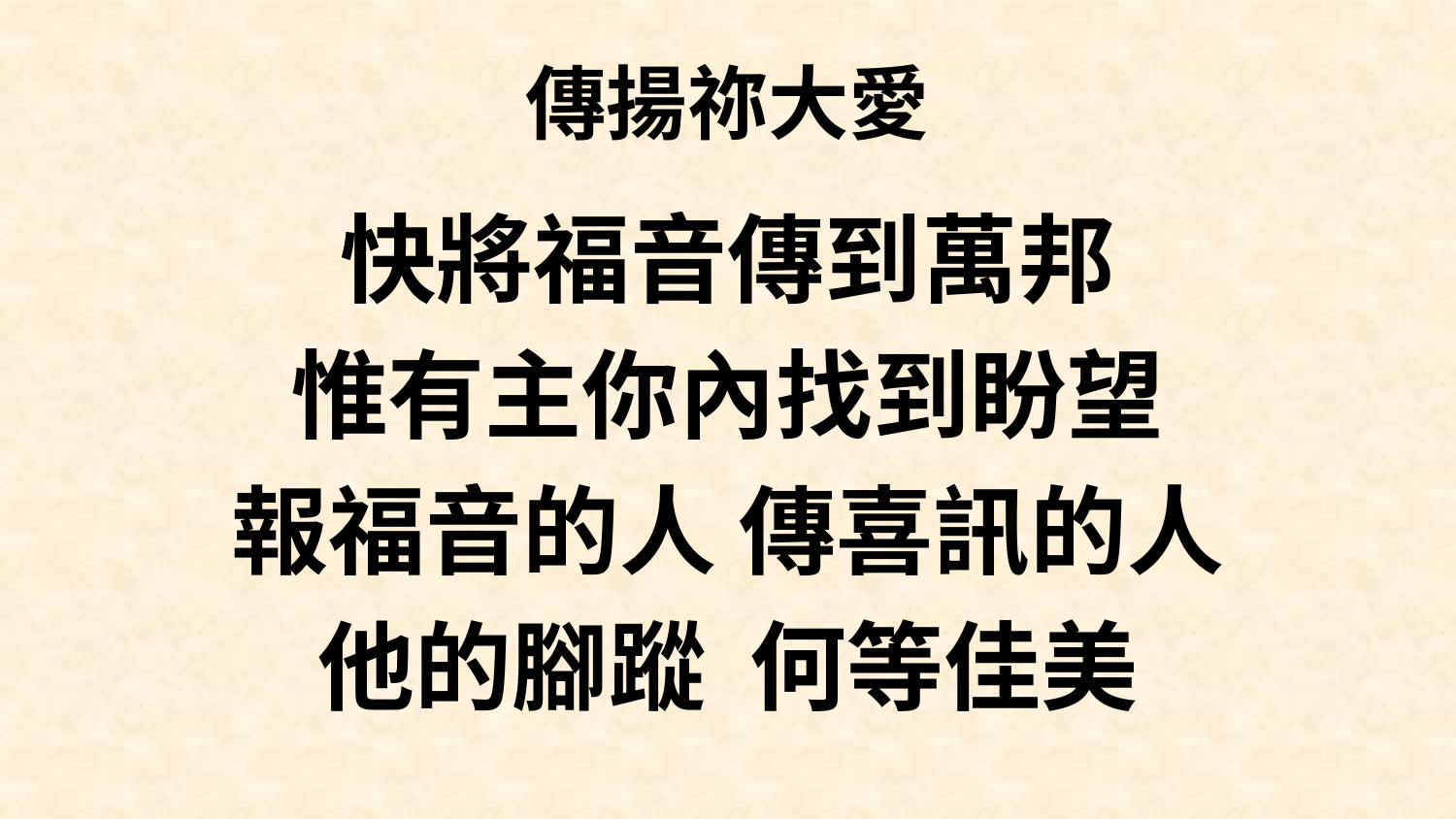

# 傳揚祢大愛
快將福音傳到萬邦
惟有主你內找到盼望
報福音的人 傳喜訊的人
他的腳蹤  何等佳美